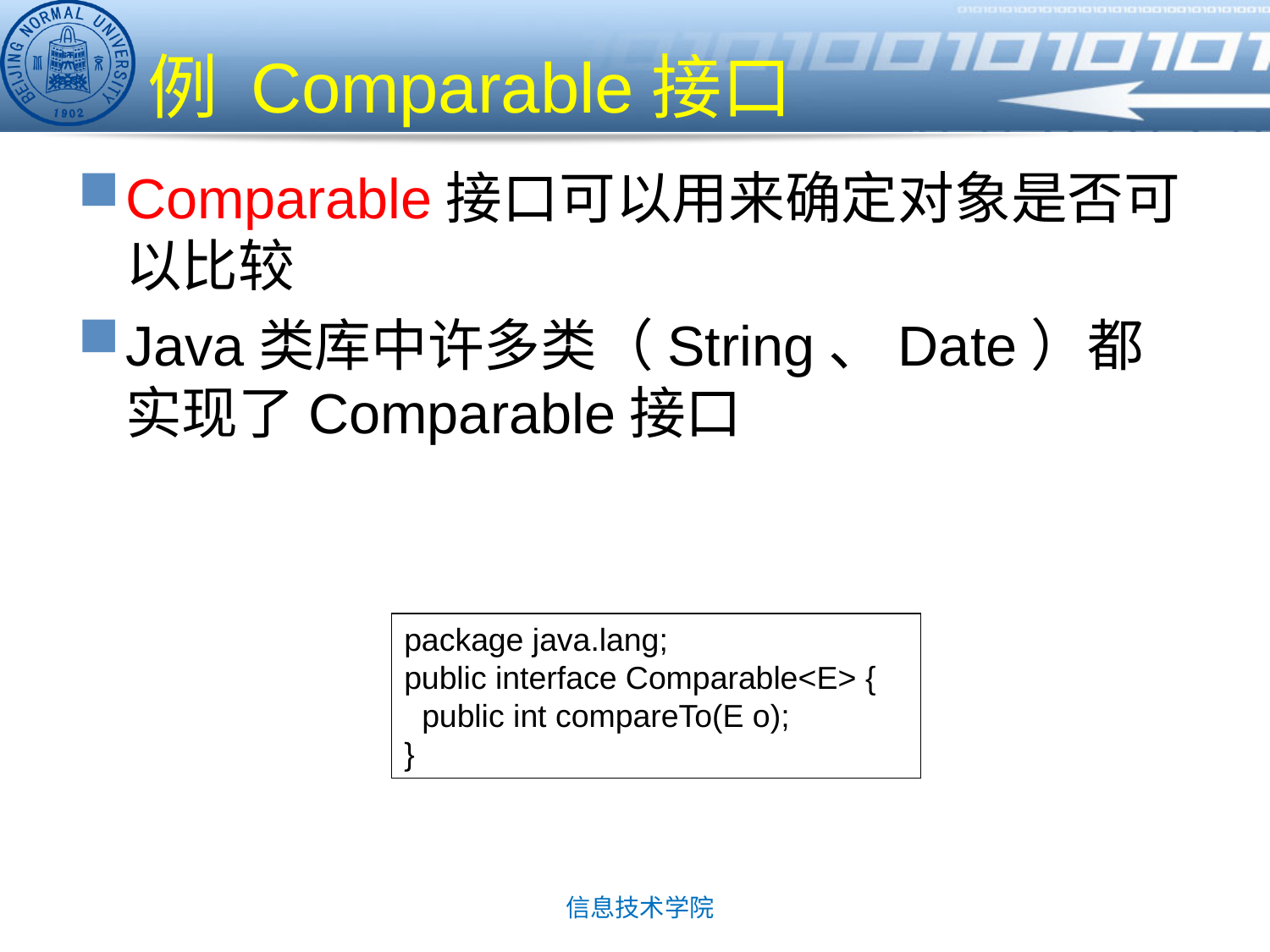

# 例 Comparable接口
Comparable接口可以用来确定对象是否可以比较
Java类库中许多类（String、Date）都实现了Comparable接口

package java.lang;
public interface Comparable<E> {
  public int compareTo(E o);
}